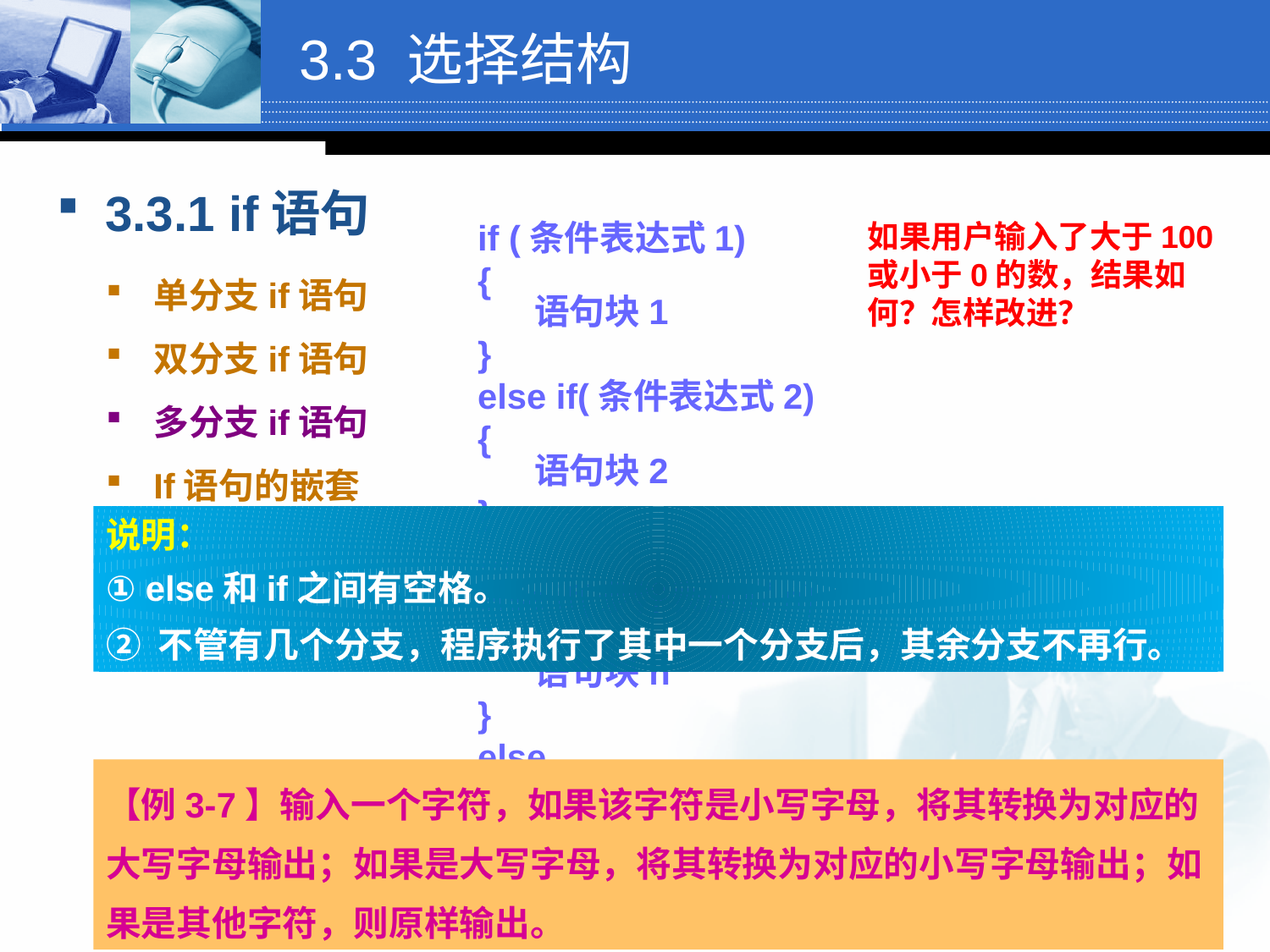

3.3 选择结构
3.3.1 if语句
if (条件表达式1)
{
      语句块1
}
else if(条件表达式2)
{
      语句块2
}
…
else if(条件表达式n)
{
      语句块n
}
else
{
      语句块n+1
}
如果用户输入了大于100或小于0的数，结果如何？怎样改进？
单分支if语句
双分支if语句
多分支if语句
If语句的嵌套
说明：
① else和if之间有空格。
② 不管有几个分支，程序执行了其中一个分支后，其余分支不再行。
【例3-7】输入一个字符，如果该字符是小写字母，将其转换为对应的大写字母输出；如果是大写字母，将其转换为对应的小写字母输出；如果是其他字符，则原样输出。